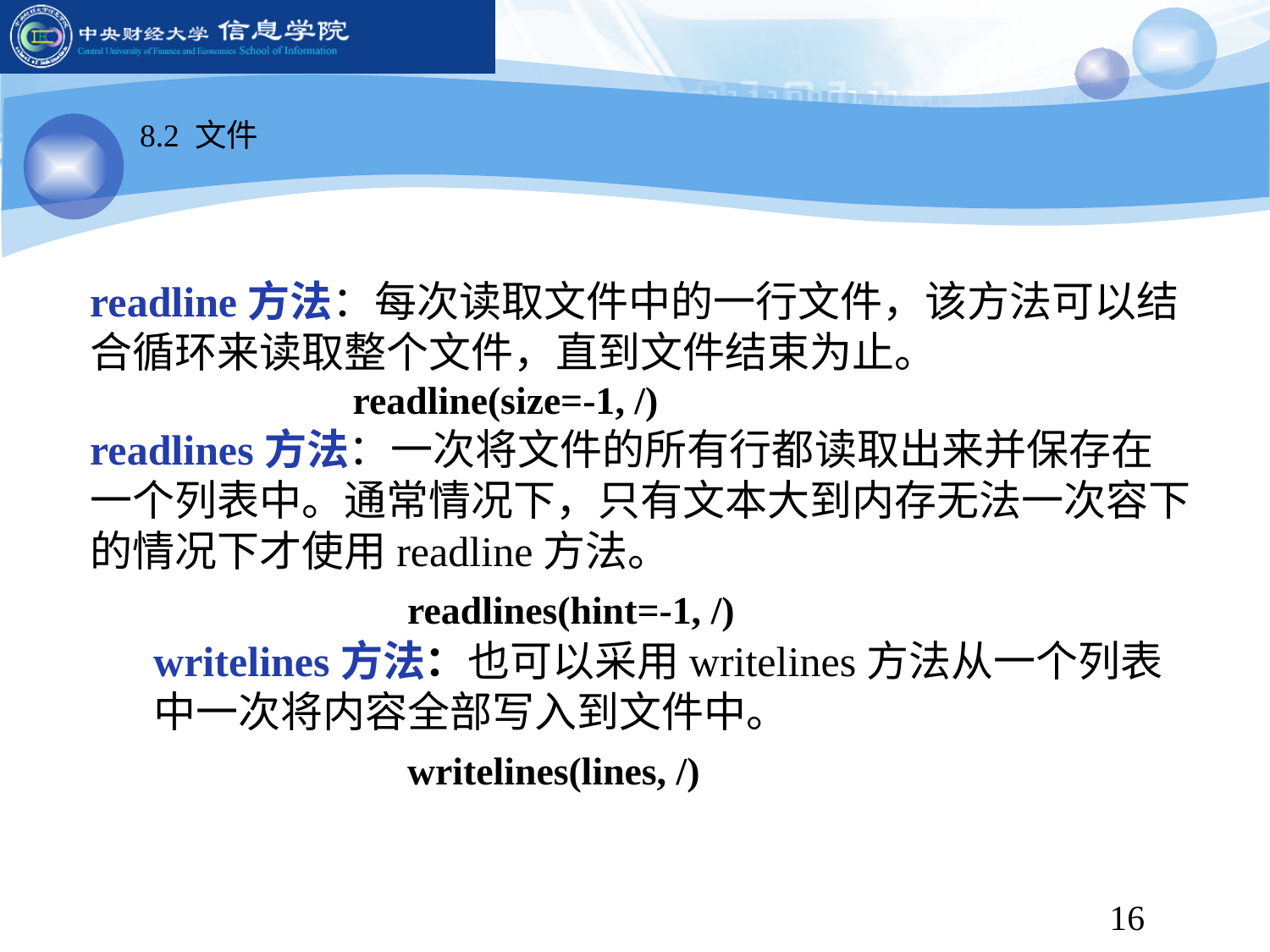

8.2 文件
readline方法：每次读取文件中的一行文件，该方法可以结合循环来读取整个文件，直到文件结束为止。
                           readline(size=-1, /)
readlines方法：一次将文件的所有行都读取出来并保存在一个列表中。通常情况下，只有文本大到内存无法一次容下的情况下才使用readline方法。
		readlines(hint=-1, /)
writelines方法：也可以采用writelines方法从一个列表中一次将内容全部写入到文件中。
		writelines(lines, /)